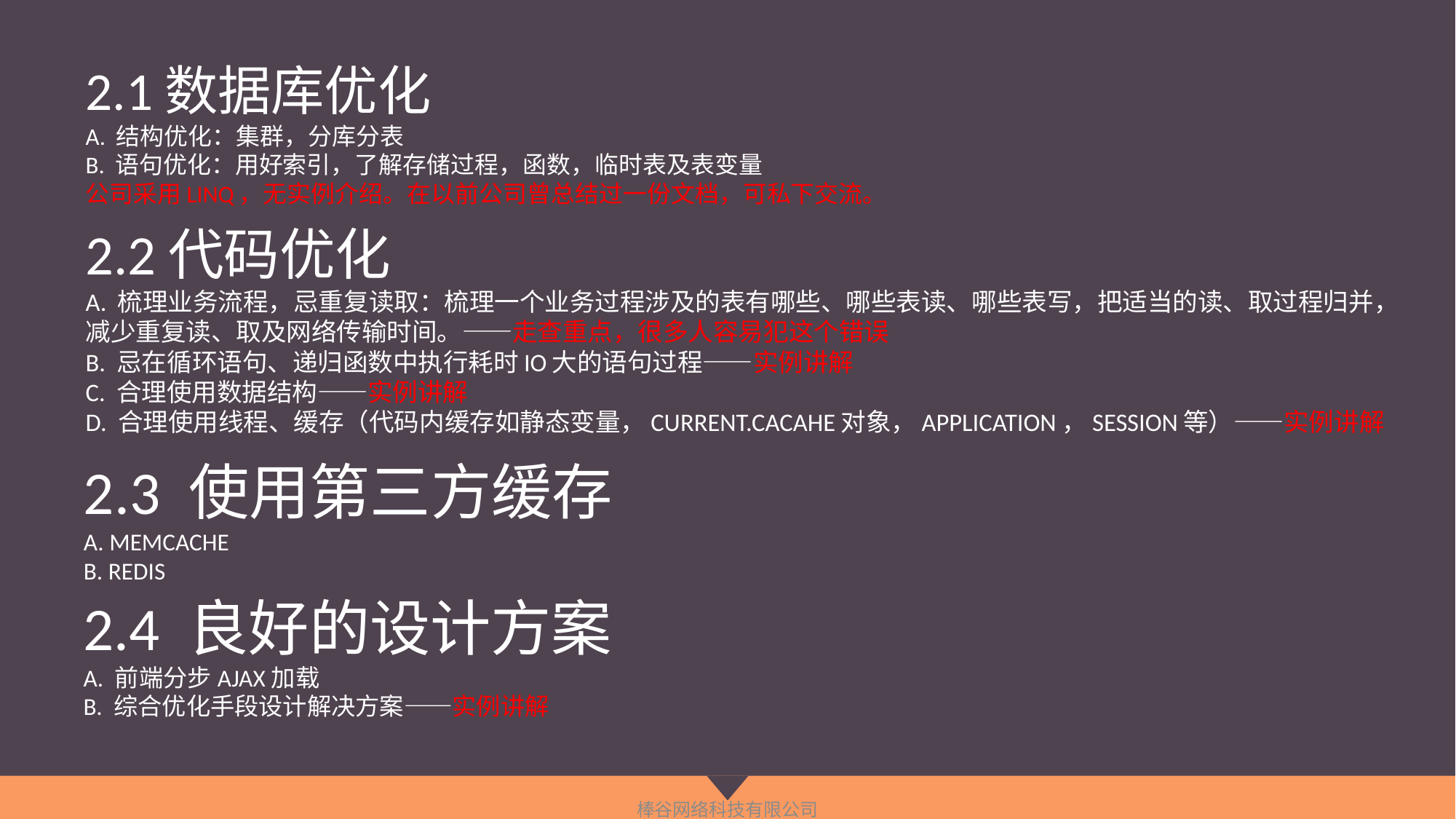

# 2.1数据库优化 A. 结构优化：集群，分库分表 B. 语句优化：用好索引，了解存储过程，函数，临时表及表变量 公司采用Linq，无实例介绍。在以前公司曾总结过一份文档，可私下交流。
2.2代码优化
A. 梳理业务流程，忌重复读取：梳理一个业务过程涉及的表有哪些、哪些表读、哪些表写，把适当的读、取过程归并，减少重复读、取及网络传输时间。——走查重点，很多人容易犯这个错误
B. 忌在循环语句、递归函数中执行耗时IO大的语句过程——实例讲解
C. 合理使用数据结构——实例讲解
D. 合理使用线程、缓存（代码内缓存如静态变量，current.cacahe对象，Application，session等）——实例讲解
2.3 使用第三方缓存
A. memcache
B. Redis
2.4 良好的设计方案
A. 前端分步Ajax加载
B. 综合优化手段设计解决方案——实例讲解
棒谷网络科技有限公司